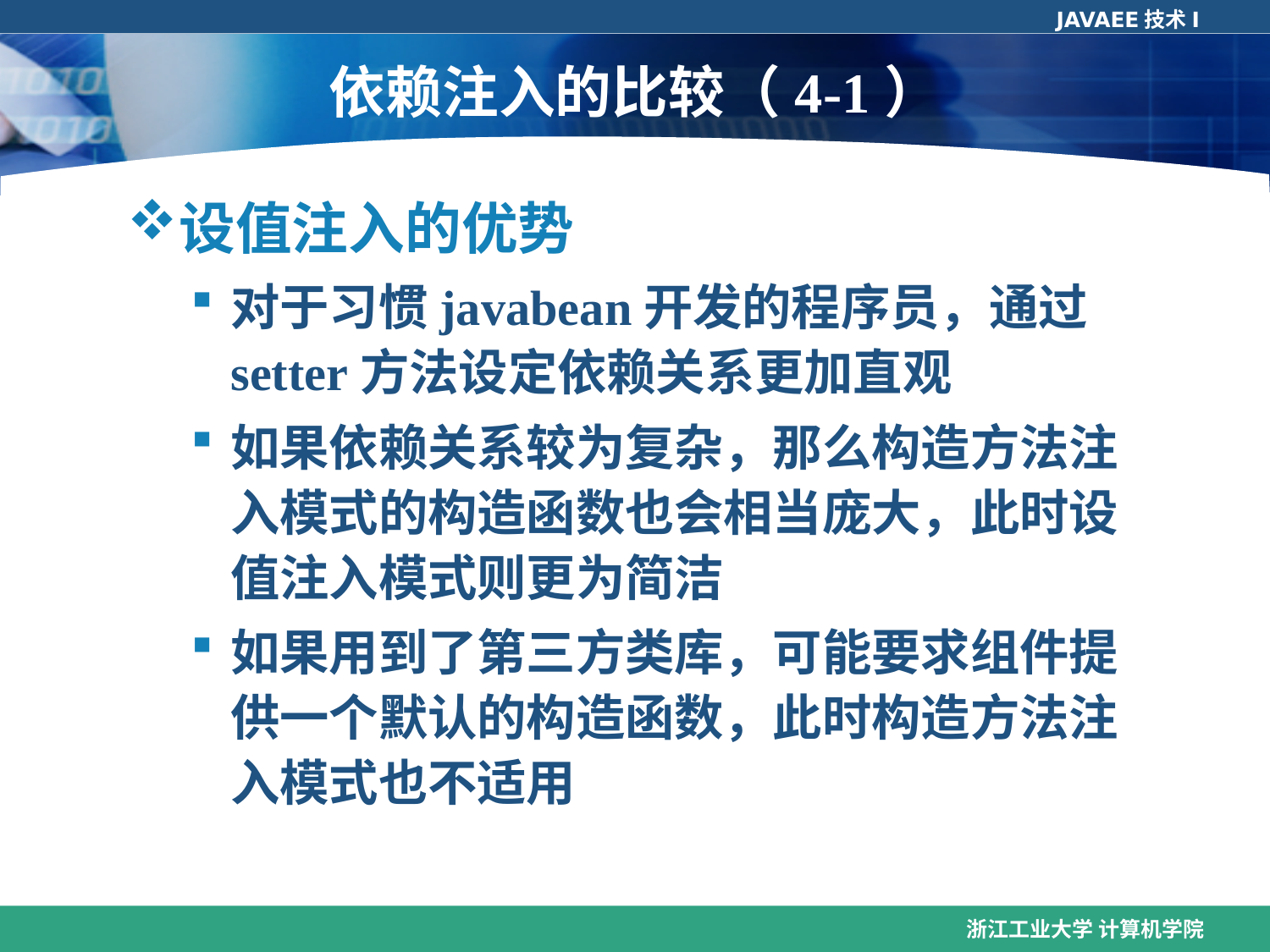

# 依赖注入的比较（4-1）
设值注入的优势
对于习惯javabean开发的程序员，通过setter方法设定依赖关系更加直观
如果依赖关系较为复杂，那么构造方法注入模式的构造函数也会相当庞大，此时设值注入模式则更为简洁
如果用到了第三方类库，可能要求组件提供一个默认的构造函数，此时构造方法注入模式也不适用